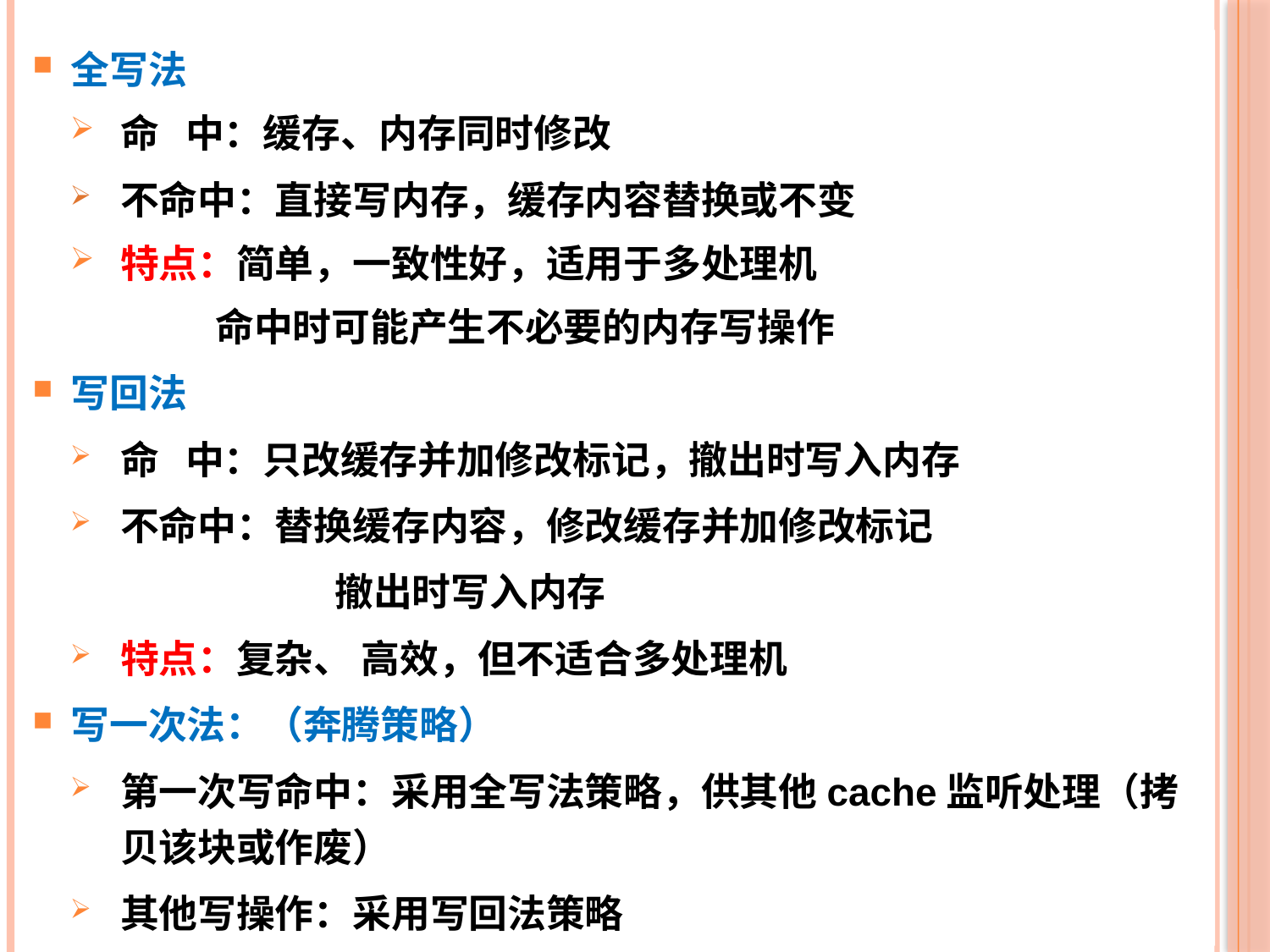

全写法
命   中：缓存、内存同时修改
不命中：直接写内存，缓存内容替换或不变
特点：简单，一致性好，适用于多处理机
             命中时可能产生不必要的内存写操作
写回法
命   中：只改缓存并加修改标记，撤出时写入内存
不命中：替换缓存内容，修改缓存并加修改标记
  	            撤出时写入内存
特点：复杂、 高效，但不适合多处理机
写一次法：（奔腾策略）
第一次写命中：采用全写法策略，供其他cache监听处理（拷贝该块或作废）
其他写操作：采用写回法策略